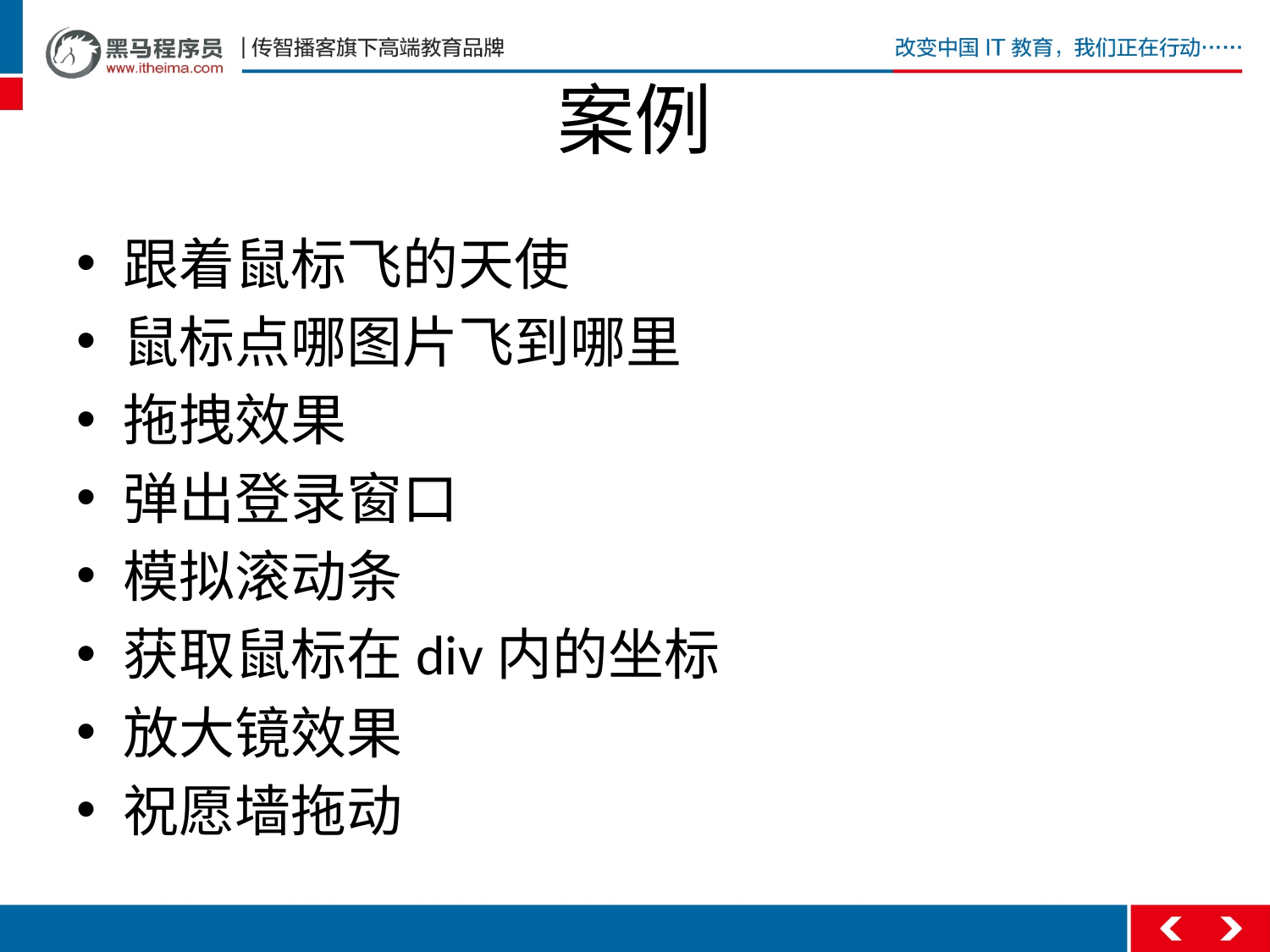

# 案例
跟着鼠标飞的天使
鼠标点哪图片飞到哪里
拖拽效果
弹出登录窗口
模拟滚动条
获取鼠标在div内的坐标
放大镜效果
祝愿墙拖动